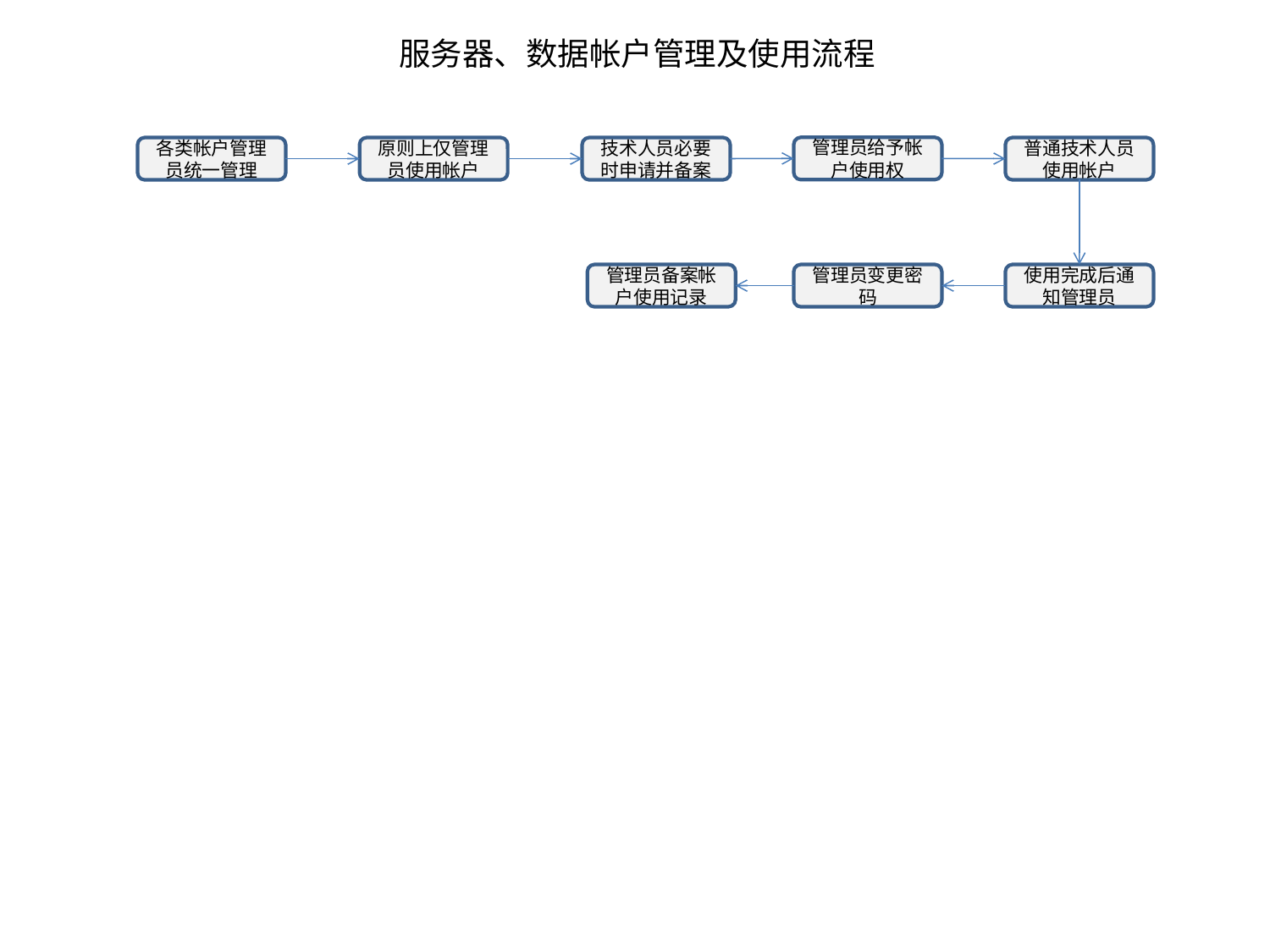

服务器、数据帐户管理及使用流程
管理员给予帐户使用权
各类帐户管理员统一管理
原则上仅管理员使用帐户
技术人员必要时申请并备案
普通技术人员使用帐户
管理员备案帐户使用记录
管理员变更密码
使用完成后通知管理员